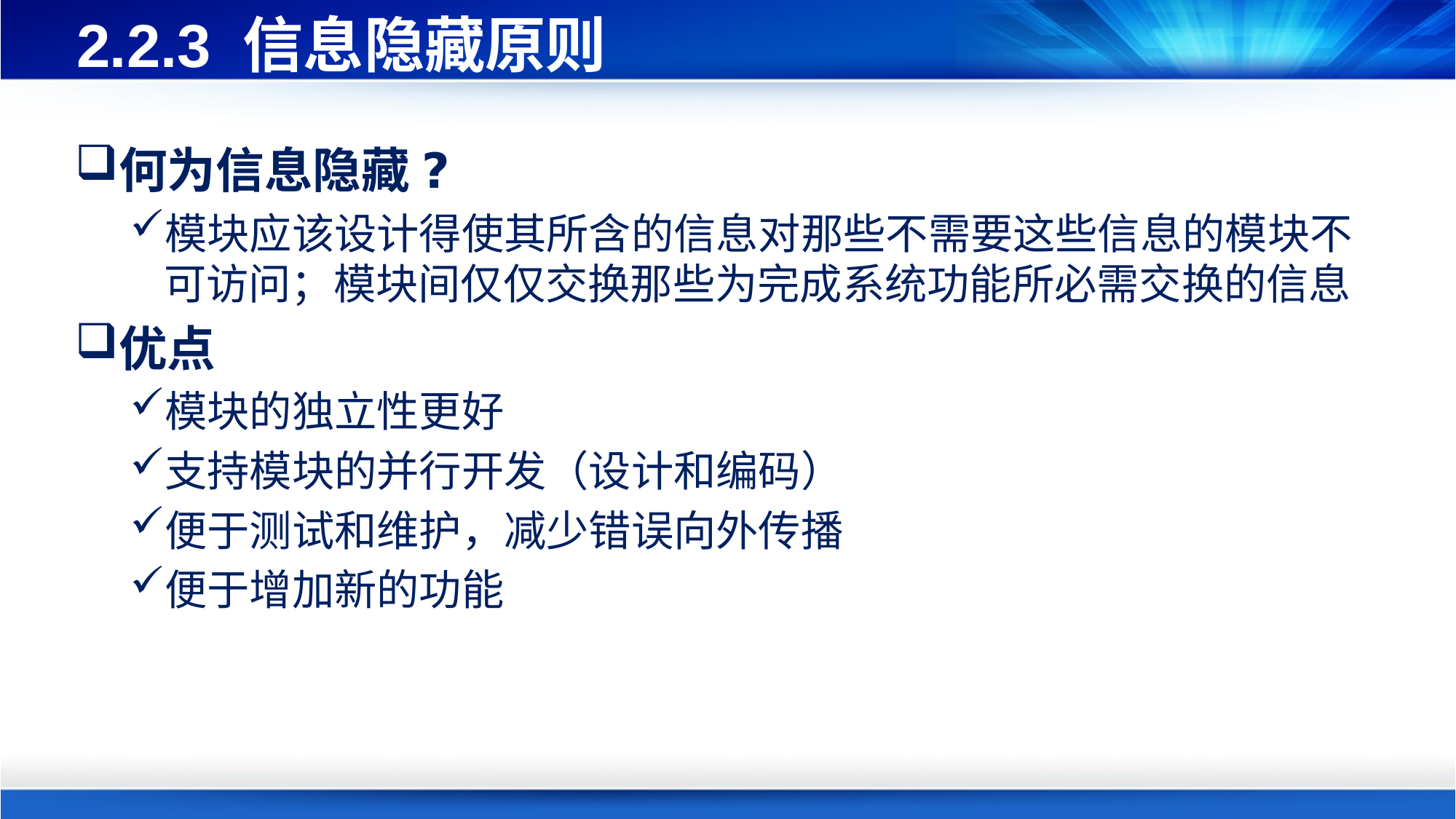

# 2.2.3 信息隐藏原则
何为信息隐藏?
模块应该设计得使其所含的信息对那些不需要这些信息的模块不可访问；模块间仅仅交换那些为完成系统功能所必需交换的信息
优点
模块的独立性更好
支持模块的并行开发（设计和编码）
便于测试和维护，减少错误向外传播
便于增加新的功能